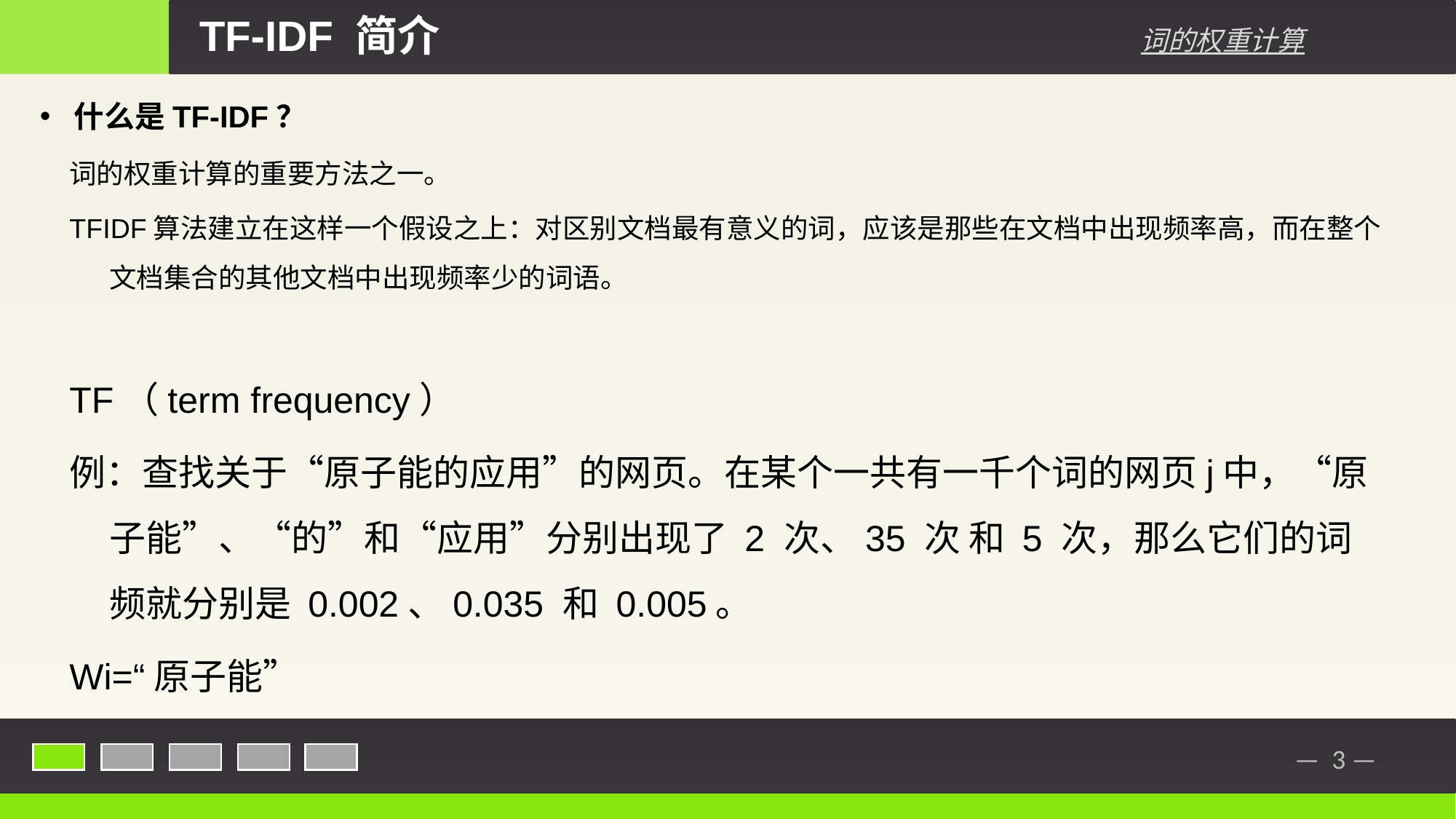

TF-IDF 简介
词的权重计算
什么是TF-IDF？
词的权重计算的重要方法之一。
TFIDF算法建立在这样一个假设之上：对区别文档最有意义的词，应该是那些在文档中出现频率高，而在整个文档集合的其他文档中出现频率少的词语。

TF（term frequency）
例：查找关于“原子能的应用”的网页。在某个一共有一千个词的网页j中，“原子能”、“的”和“应用”分别出现了 2 次、35 次 和 5 次，那么它们的词频就分别是 0.002、0.035 和 0.005。
Wi=“原子能”